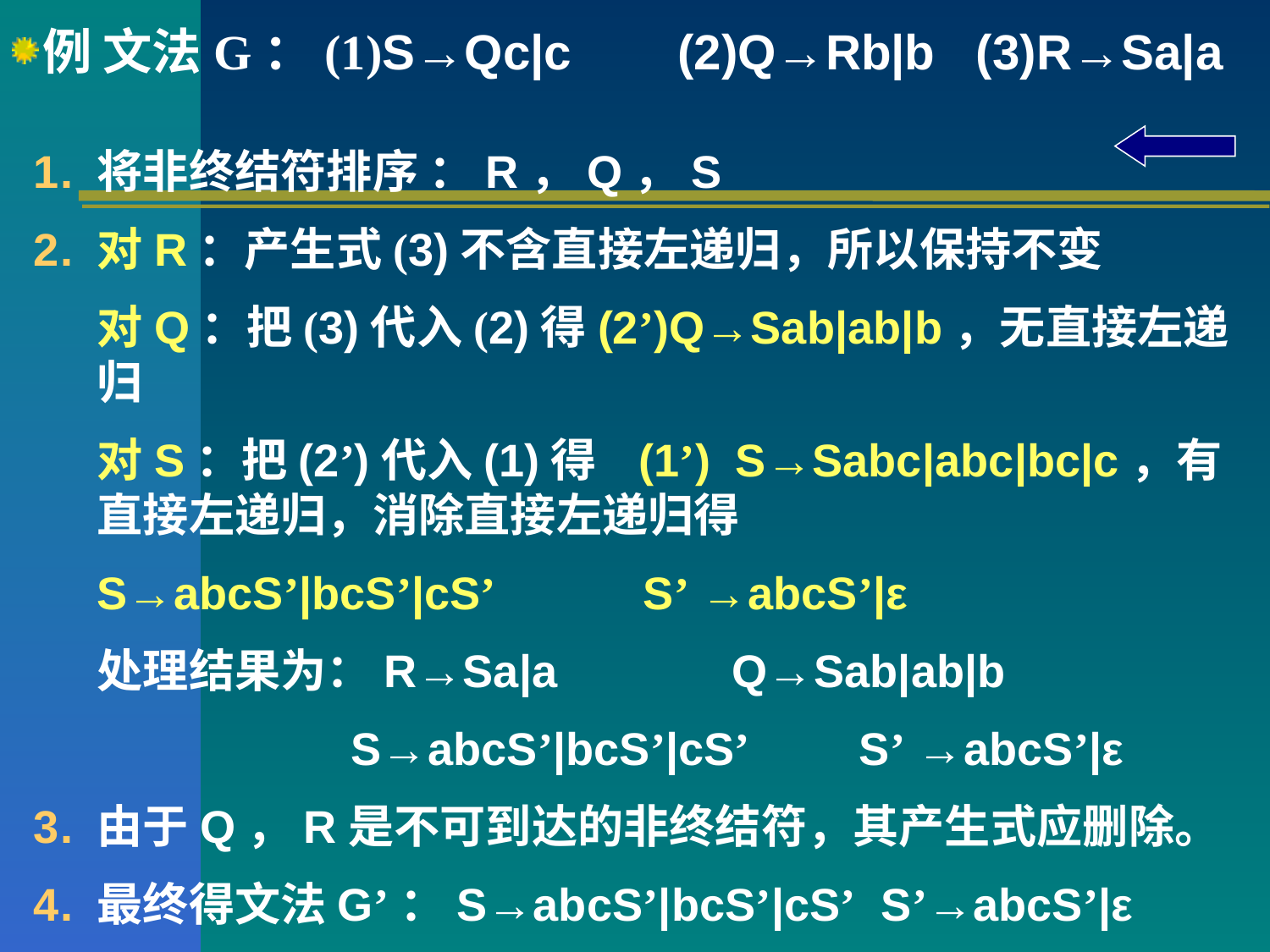

例 文法G：(1)S→Qc|c	(2)Q→Rb|b   (3)R→Sa|a

将非终结符排序 ：R，Q，S
对R：产生式(3)不含直接左递归，所以保持不变
	对Q：把(3)代入(2)得(2’)Q→Sab|ab|b，无直接左递归
	对S：把(2’)代入(1)得   (1’)  S→Sabc|abc|bc|c，有直接左递归，消除直接左递归得
	S→abcS’|bcS’|cS’	   S’ →abcS’|ε
	处理结果为：R→Sa|a	 	Q→Sab|ab|b
			S→abcS’|bcS’|cS’   	S’ →abcS’|ε
由于Q，R是不可到达的非终结符，其产生式应删除。
最终得文法G’：S→abcS’|bcS’|cS’  S’→abcS’|ε